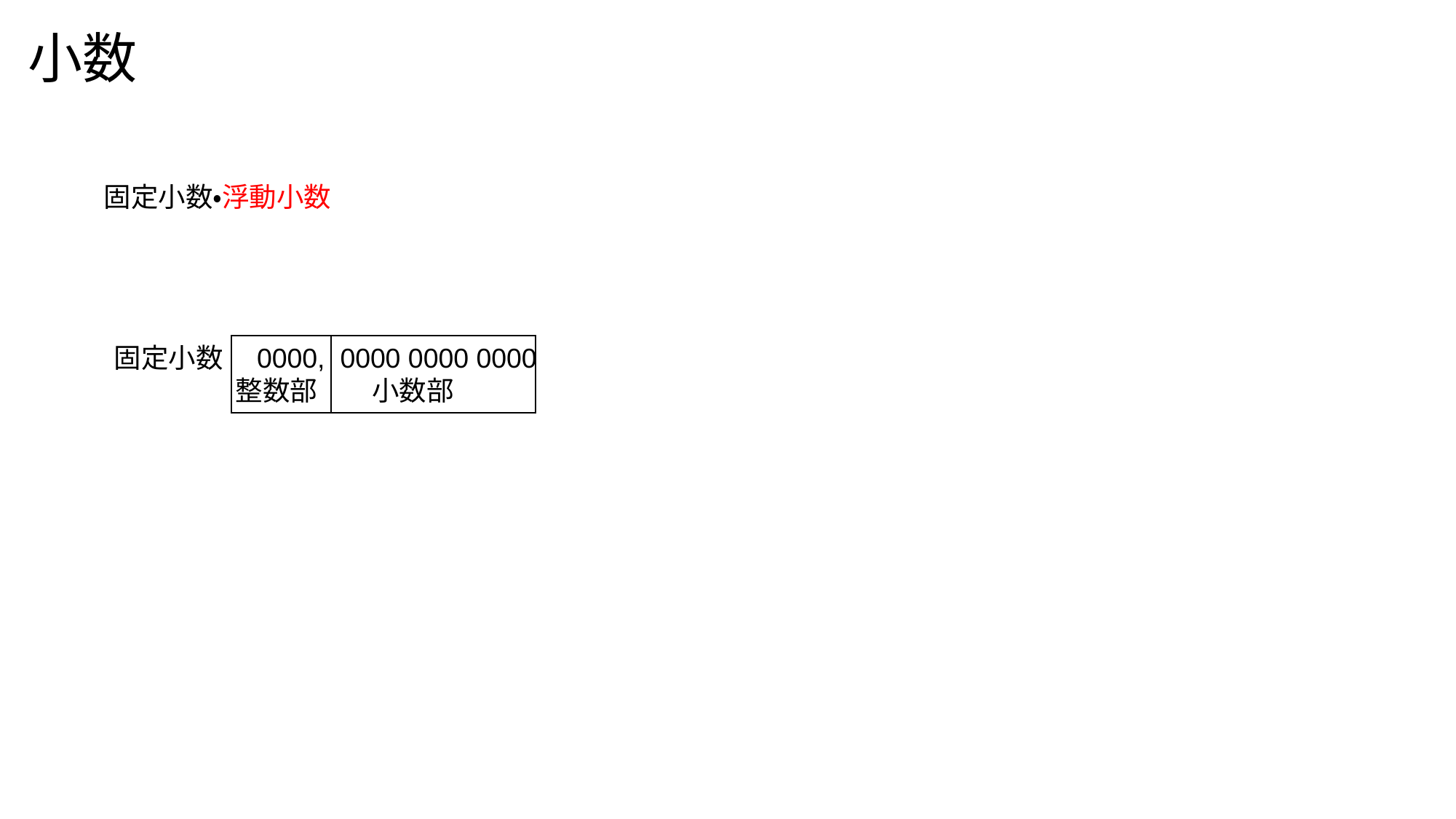

小数
固定小数・浮動小数

固定小数　0000,  0000 0000 0000
　　　　  整数部　　小数部